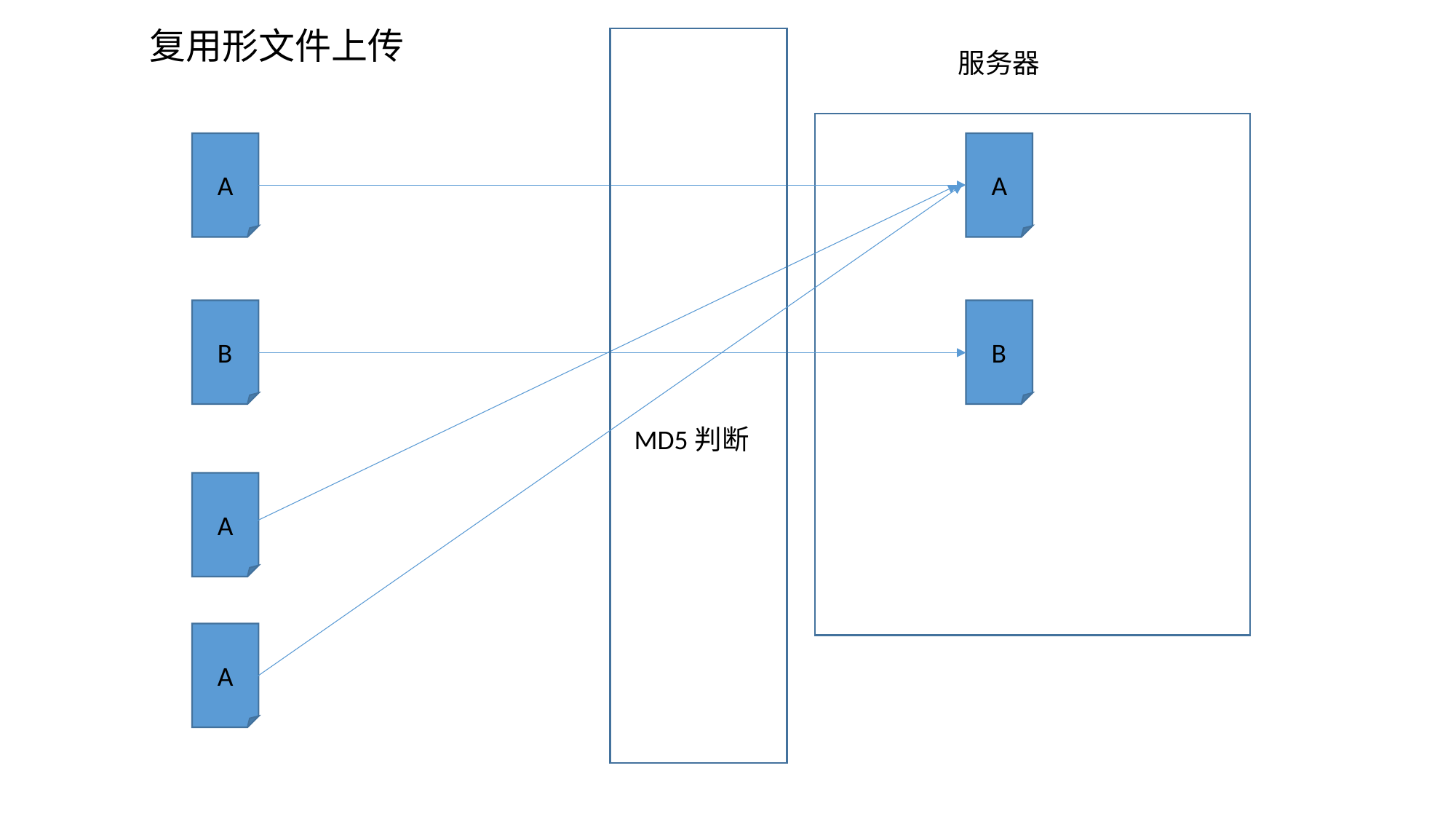

复用形文件上传

服务器

A

A

B

B
MD5判断

A

A